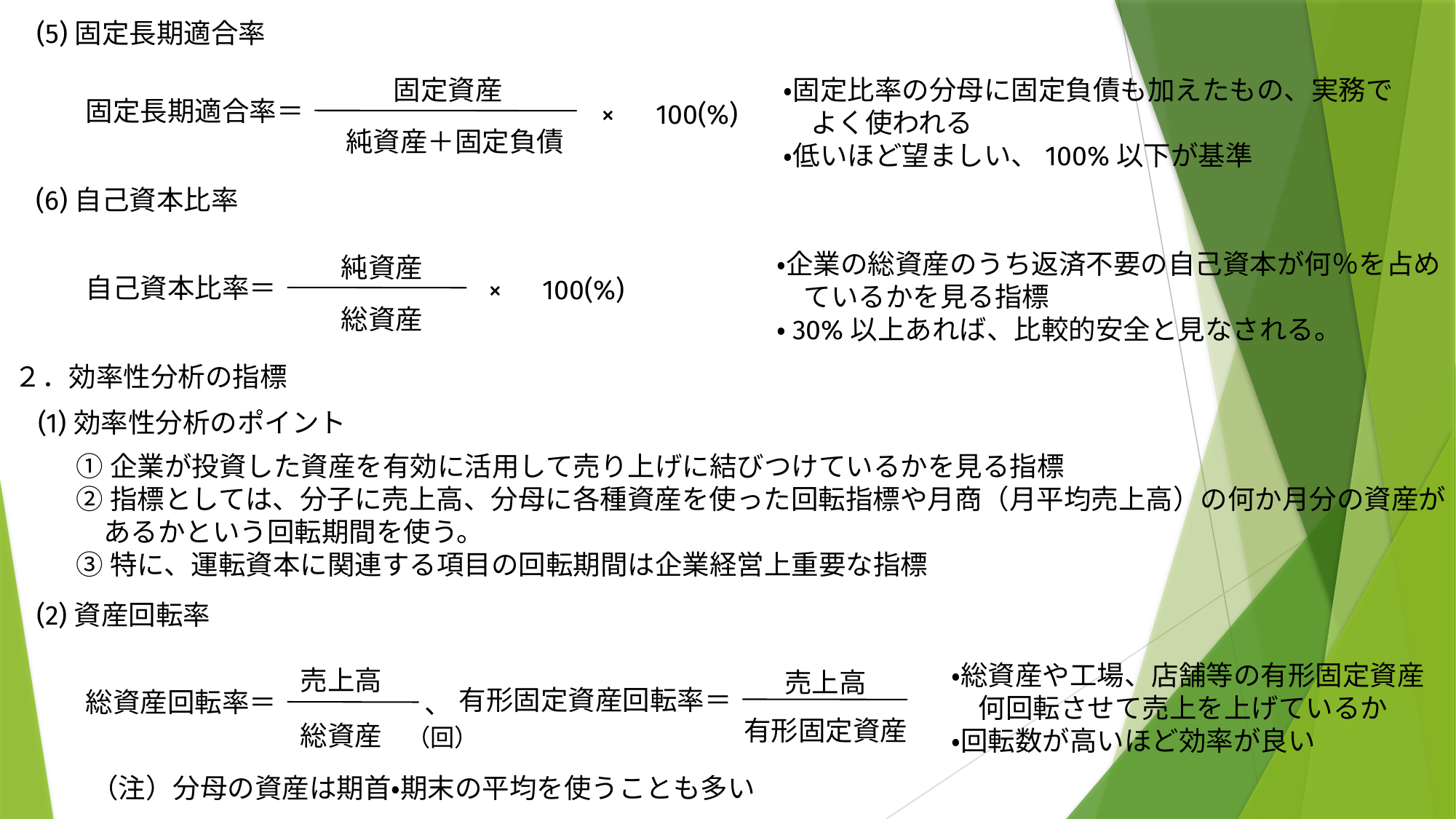

(5)固定長期適合率
固定資産
・固定比率の分母に固定負債も加えたもの、実務で
　よく使われる
・低いほど望ましい、100%以下が基準
固定長期適合率＝
×　100(%)
純資産＋固定負債
(6)自己資本比率
・企業の総資産のうち返済不要の自己資本が何％を占め
　ているかを見る指標
・30%以上あれば、比較的安全と見なされる。
純資産
自己資本比率＝
×　100(%)
総資産
２．効率性分析の指標
(1)効率性分析のポイント
①企業が投資した資産を有効に活用して売り上げに結びつけているかを見る指標
②指標としては、分子に売上高、分母に各種資産を使った回転指標や月商（月平均売上高）の何か月分の資産が
　あるかという回転期間を使う。
③特に、運転資本に関連する項目の回転期間は企業経営上重要な指標
(2)資産回転率
・総資産や工場、店舗等の有形固定資産
　何回転させて売上を上げているか
・回転数が高いほど効率が良い

売上高
売上高
有形固定資産回転率＝
総資産回転率＝
、
有形固定資産
総資産
（回）
（注）分母の資産は期首・期末の平均を使うことも多い